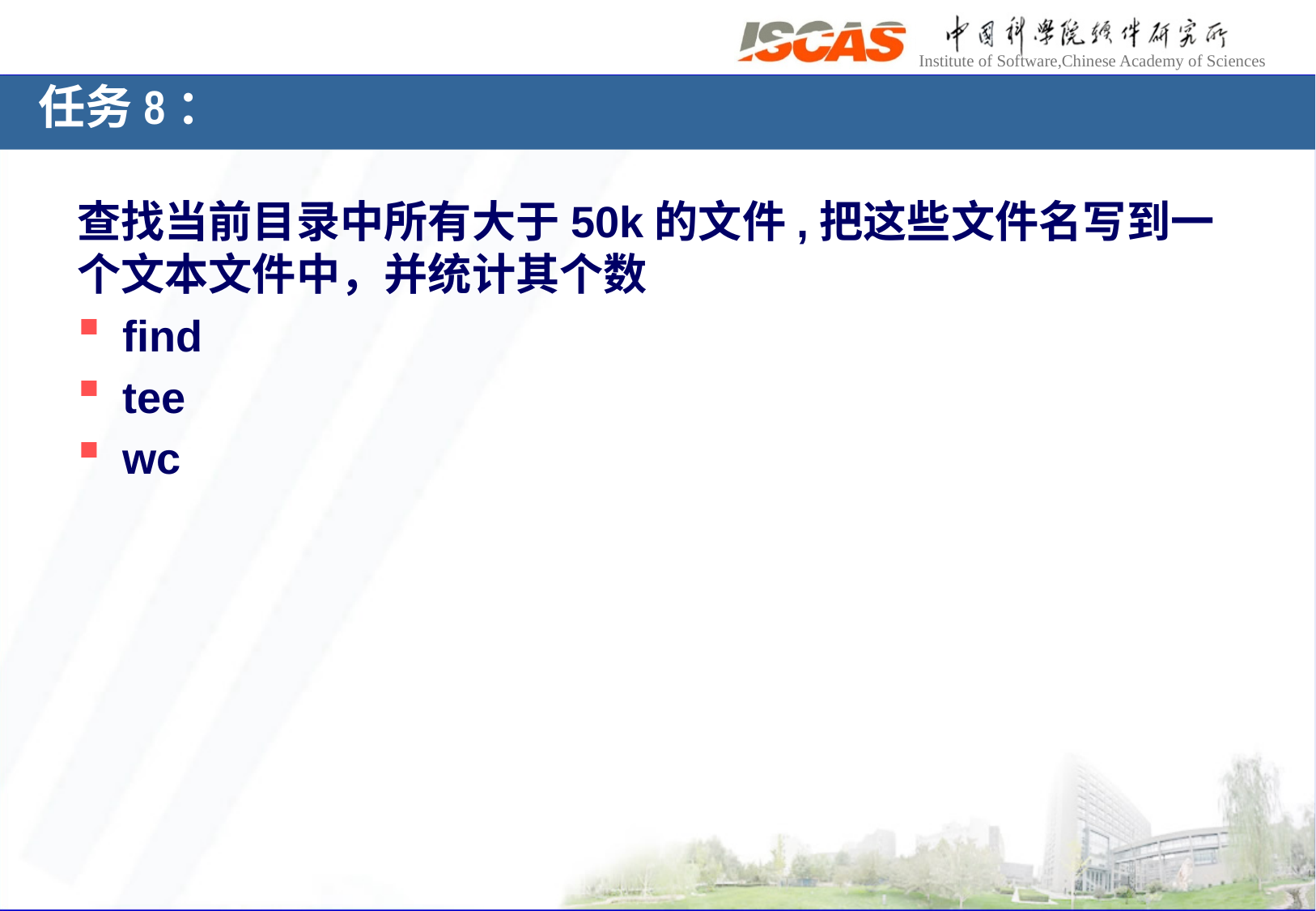

# 任务8：
查找当前目录中所有大于50k的文件,把这些文件名写到一个文本文件中，并统计其个数
find
tee
wc